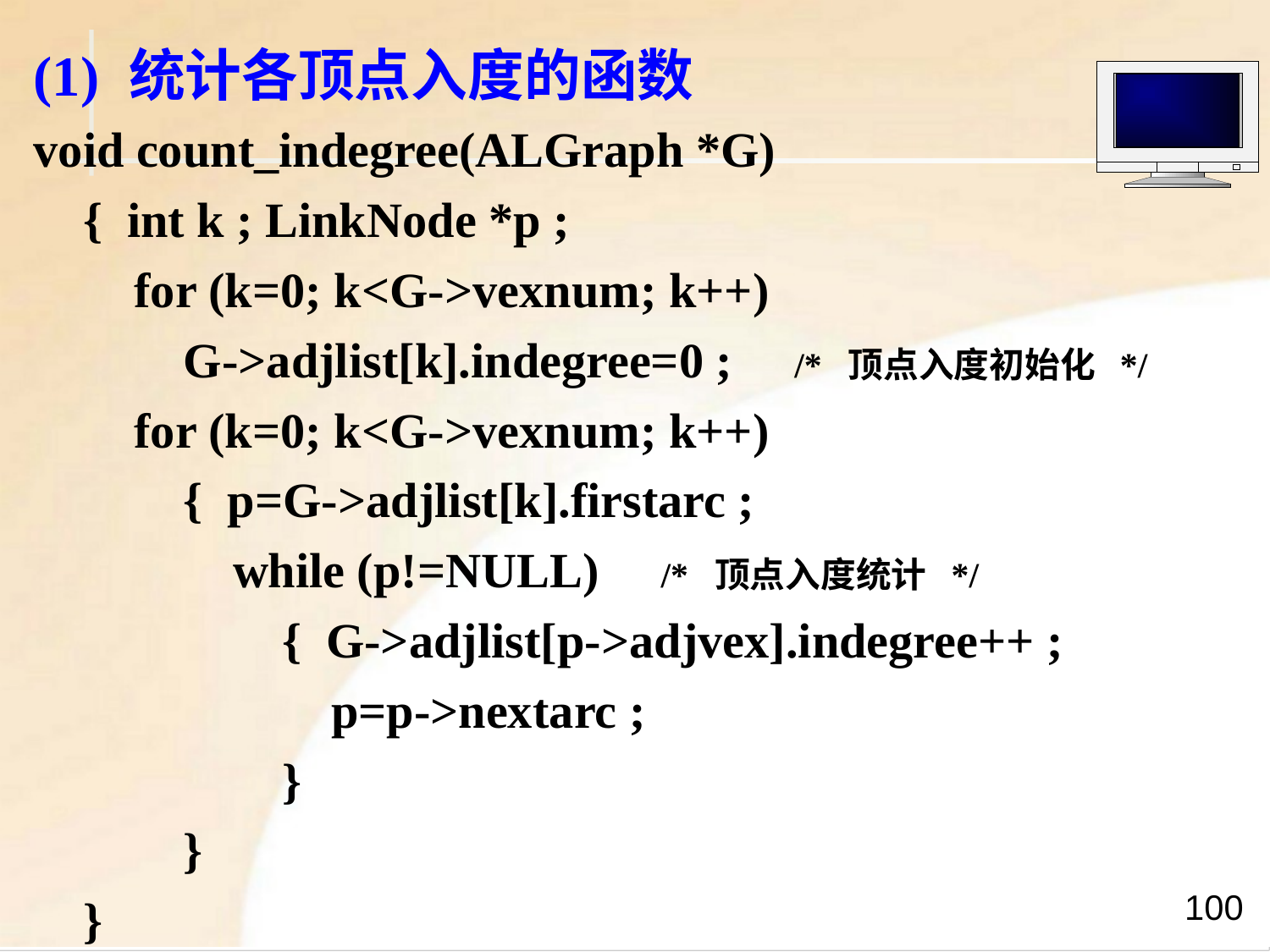

(1) 统计各顶点入度的函数
void count_indegree(ALGraph *G)
{  int k ; LinkNode *p ;
for (k=0; k<G->vexnum; k++)
G->adjlist[k].indegree=0 ;     /*  顶点入度初始化  */
for (k=0; k<G->vexnum; k++)
{  p=G->adjlist[k].firstarc ;
while (p!=NULL)     /*  顶点入度统计  */
    {  G->adjlist[p->adjvex].indegree++ ;
        p=p->nextarc ;
    }
}
}